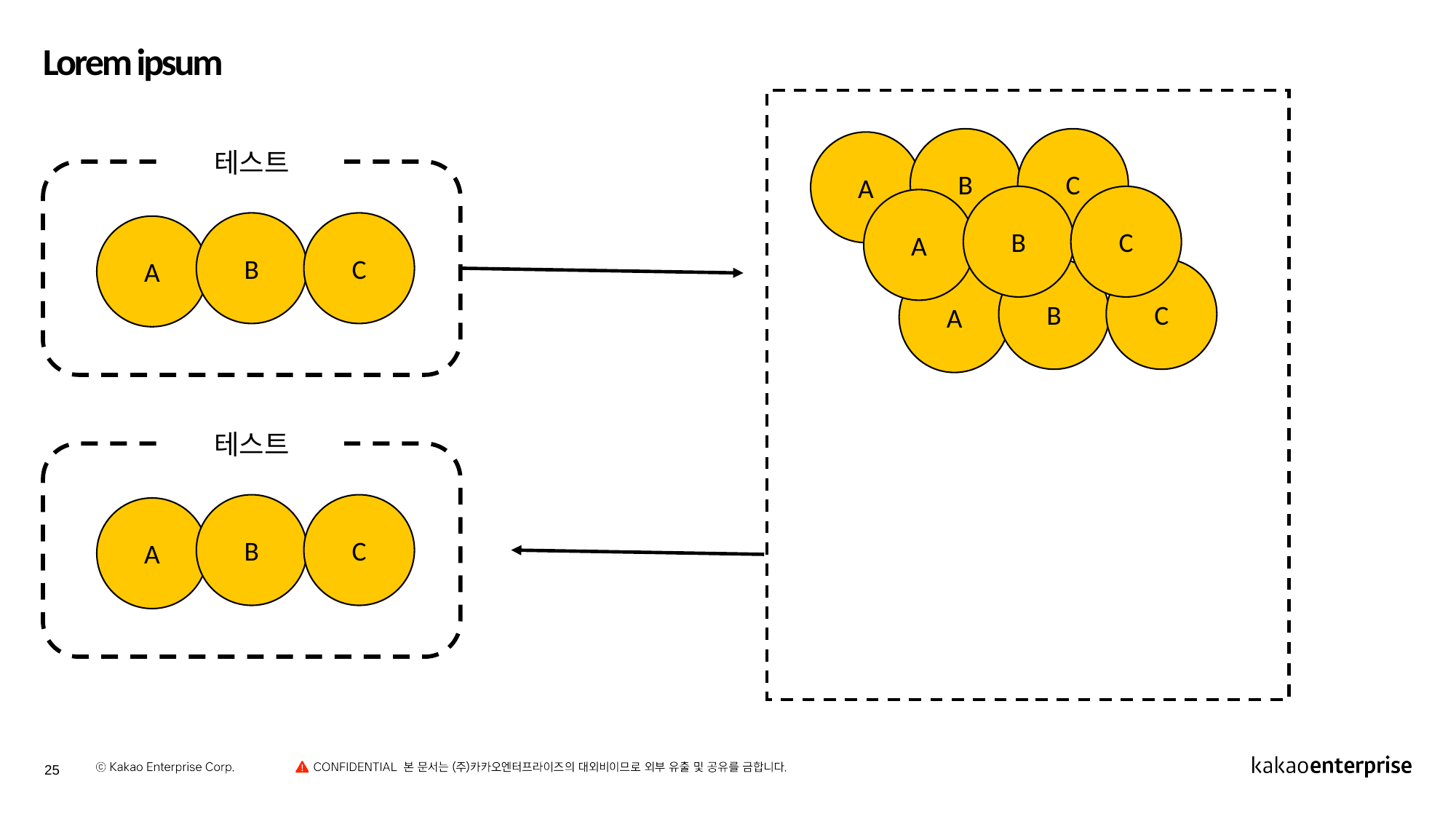

Lorem ipsum

B
C
A
테스트

B
C
A
B
C
A
B
C
A
테스트

B
C
A